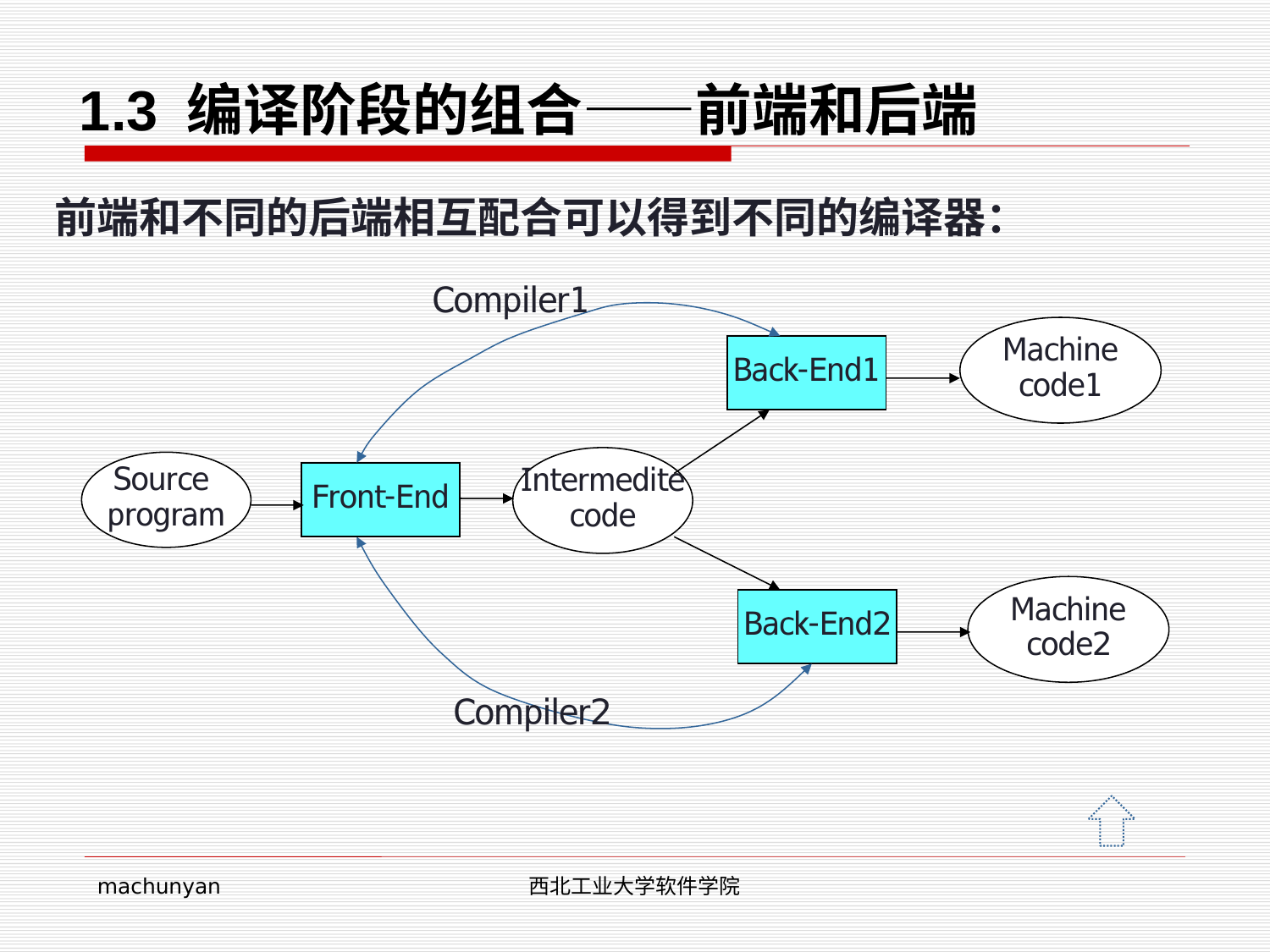

1.3 编译阶段的组合——前端和后端
# 前端和不同的后端相互配合可以得到不同的编译器：
Compiler1

Machine
code1
Back-End1

Intermedite
code
Source
program
Front-End

Machine
code2
Back-End2

Compiler2

machunyan
西北工业大学软件学院
42